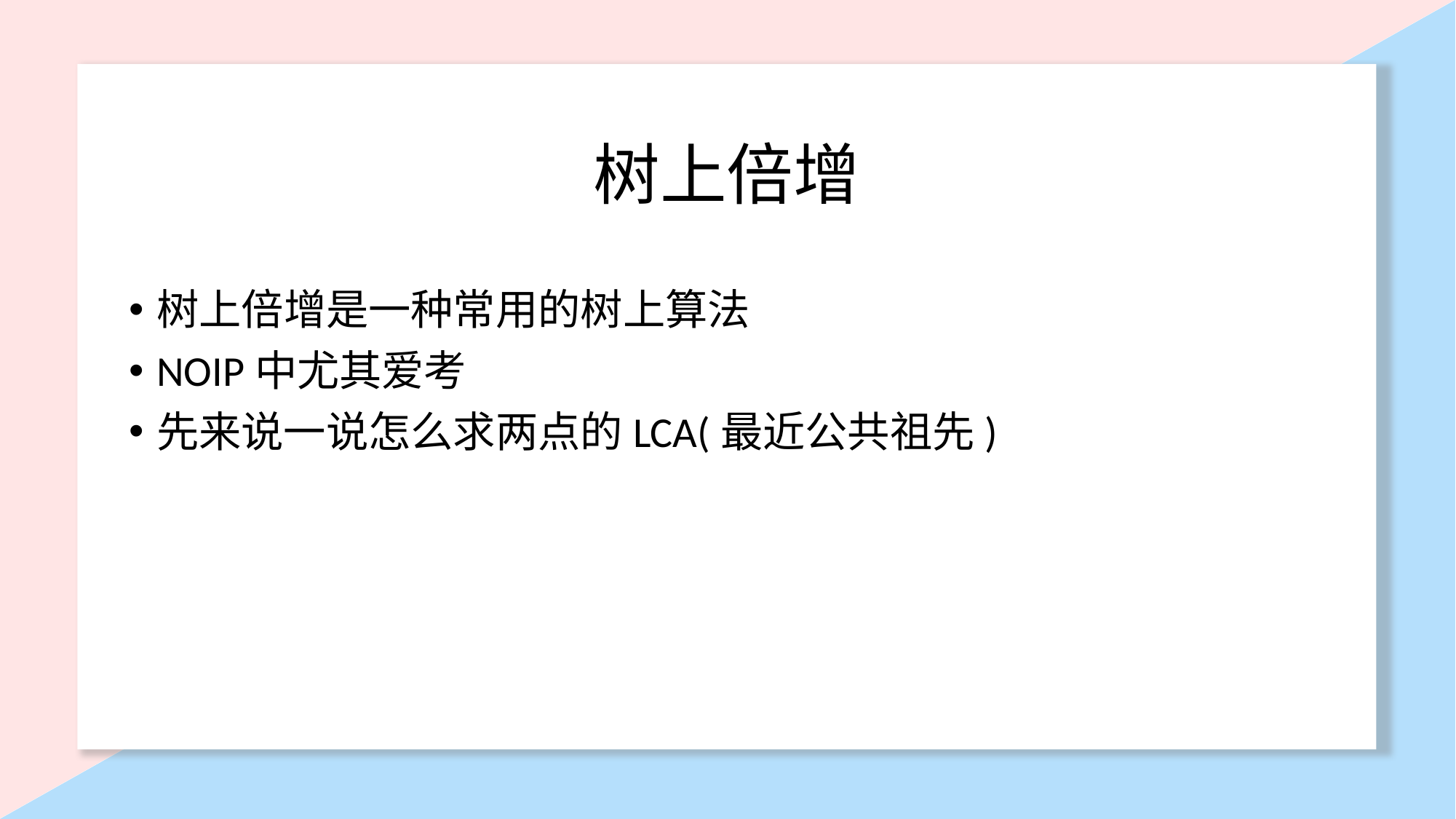

# 树上倍增
树上倍增是一种常用的树上算法
NOIP中尤其爱考
先来说一说怎么求两点的LCA(最近公共祖先)